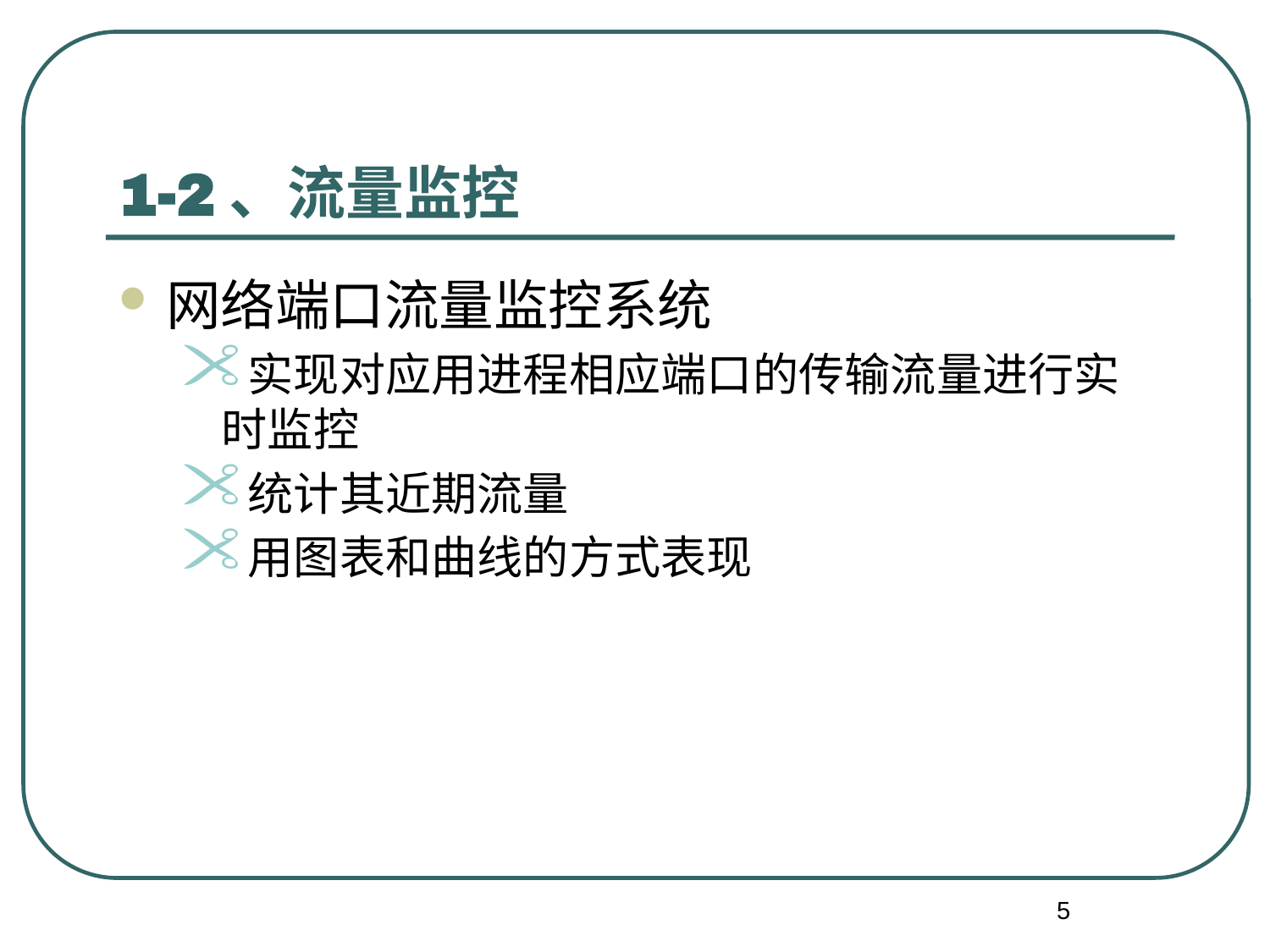

1-2、流量监控
网络端口流量监控系统
实现对应用进程相应端口的传输流量进行实时监控
统计其近期流量
用图表和曲线的方式表现
5